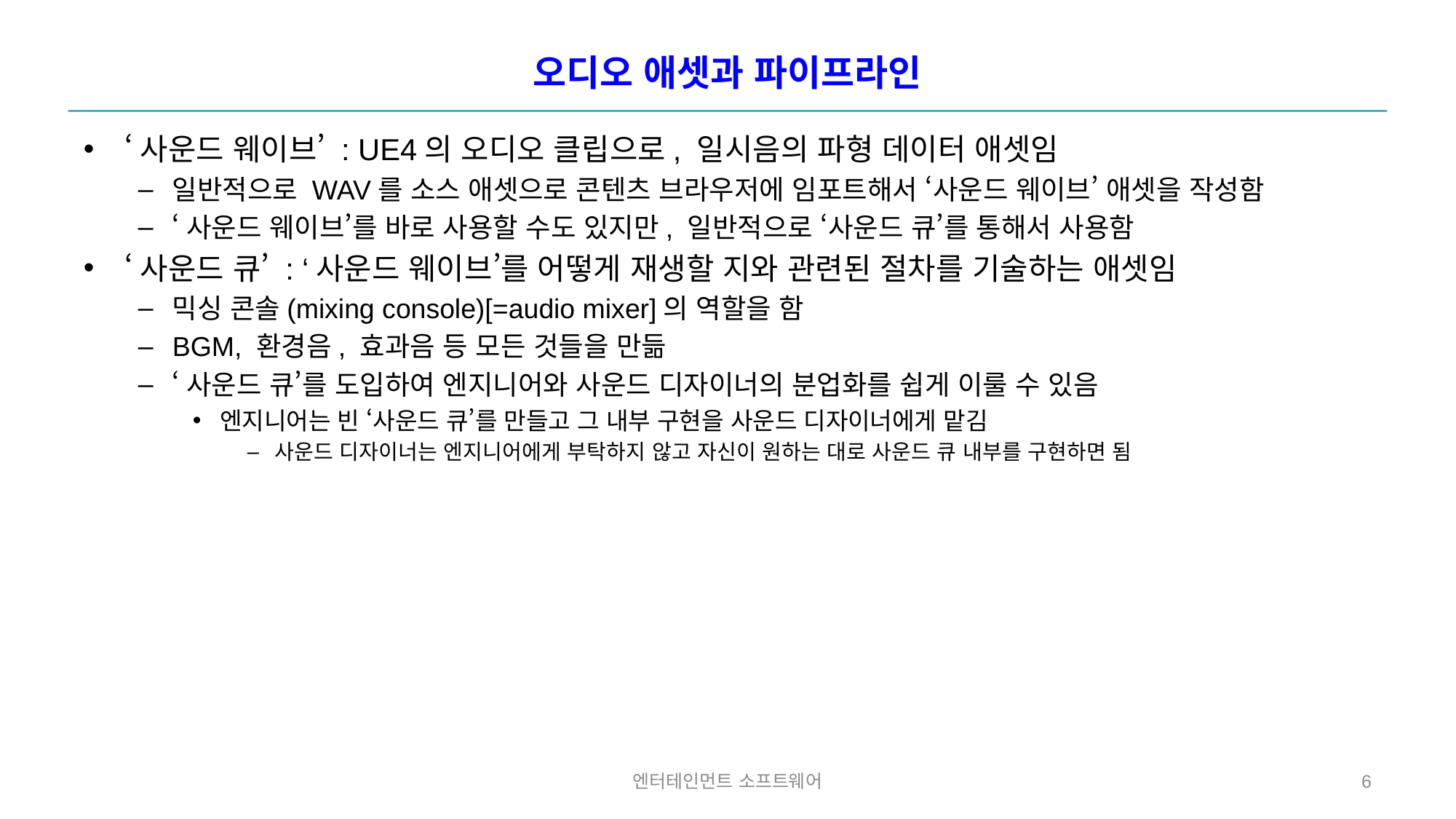

# 오디오 애셋과 파이프라인
‘사운드 웨이브’ : UE4의 오디오 클립으로, 일시음의 파형 데이터 애셋임
일반적으로 WAV를 소스 애셋으로 콘텐츠 브라우저에 임포트해서 ‘사운드 웨이브’ 애셋을 작성함
‘사운드 웨이브’를 바로 사용할 수도 있지만, 일반적으로 ‘사운드 큐’를 통해서 사용함
‘사운드 큐’ : ‘사운드 웨이브’를 어떻게 재생할 지와 관련된 절차를 기술하는 애셋임
믹싱 콘솔(mixing console)[=audio mixer]의 역할을 함
BGM, 환경음, 효과음 등 모든 것들을 만듦
‘사운드 큐’를 도입하여 엔지니어와 사운드 디자이너의 분업화를 쉽게 이룰 수 있음
엔지니어는 빈 ‘사운드 큐’를 만들고 그 내부 구현을 사운드 디자이너에게 맡김
사운드 디자이너는 엔지니어에게 부탁하지 않고 자신이 원하는 대로 사운드 큐 내부를 구현하면 됨

엔터테인먼트 소프트웨어
6